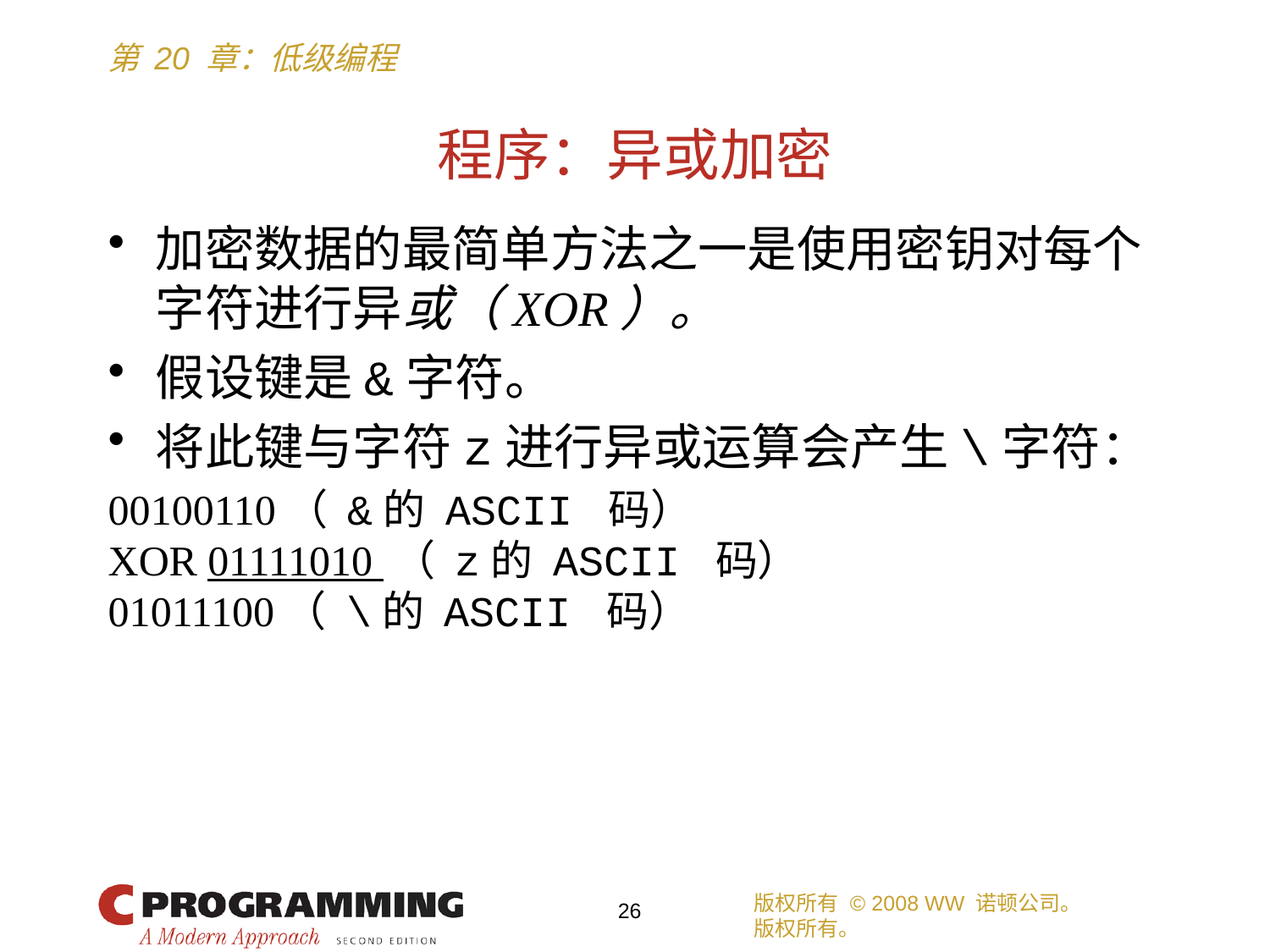

# 程序：异或加密
加密数据的最简单方法之一是使用密钥对每个字符进行异或（XOR）。
假设键是&字符。
将此键与字符z进行异或运算会产生\字符：
00100110（ &的 ASCII 码）
XOR 01111010 （ z的 ASCII 码）
01011100（ \的 ASCII 码）

版权所有 © 2008 WW 诺顿公司。
版权所有。
26